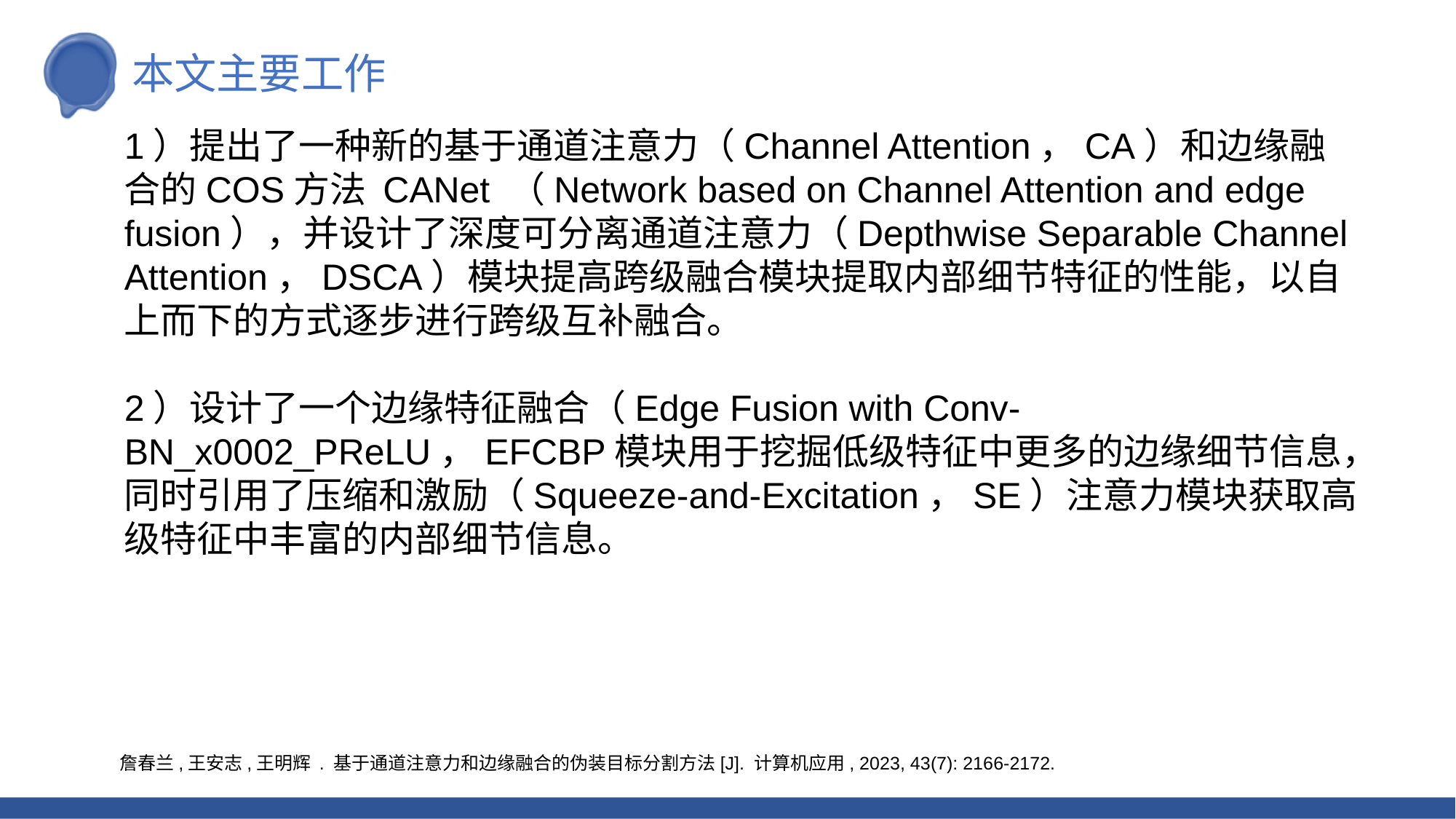

本文主要工作
1）提出了一种新的基于通道注意力（Channel Attention，CA）和边缘融合的COS方法 CANet （Network based on Channel Attention and edge fusion），并设计了深度可分离通道注意力（Depthwise Separable Channel Attention，DSCA）模块提高跨级融合模块提取内部细节特征的性能，以自上而下的方式逐步进行跨级互补融合。

2）设计了一个边缘特征融合（Edge Fusion with Conv-BN_x0002_PReLU，EFCBP模块用于挖掘低级特征中更多的边缘细节信息，同时引用了压缩和激励（Squeeze-and-Excitation，SE）注意力模块获取高级特征中丰富的内部细节信息。
 詹春兰,王安志,王明辉 . 基于通道注意力和边缘融合的伪装目标分割方法[J]. 计算机应用, 2023, 43(7): 2166-2172.